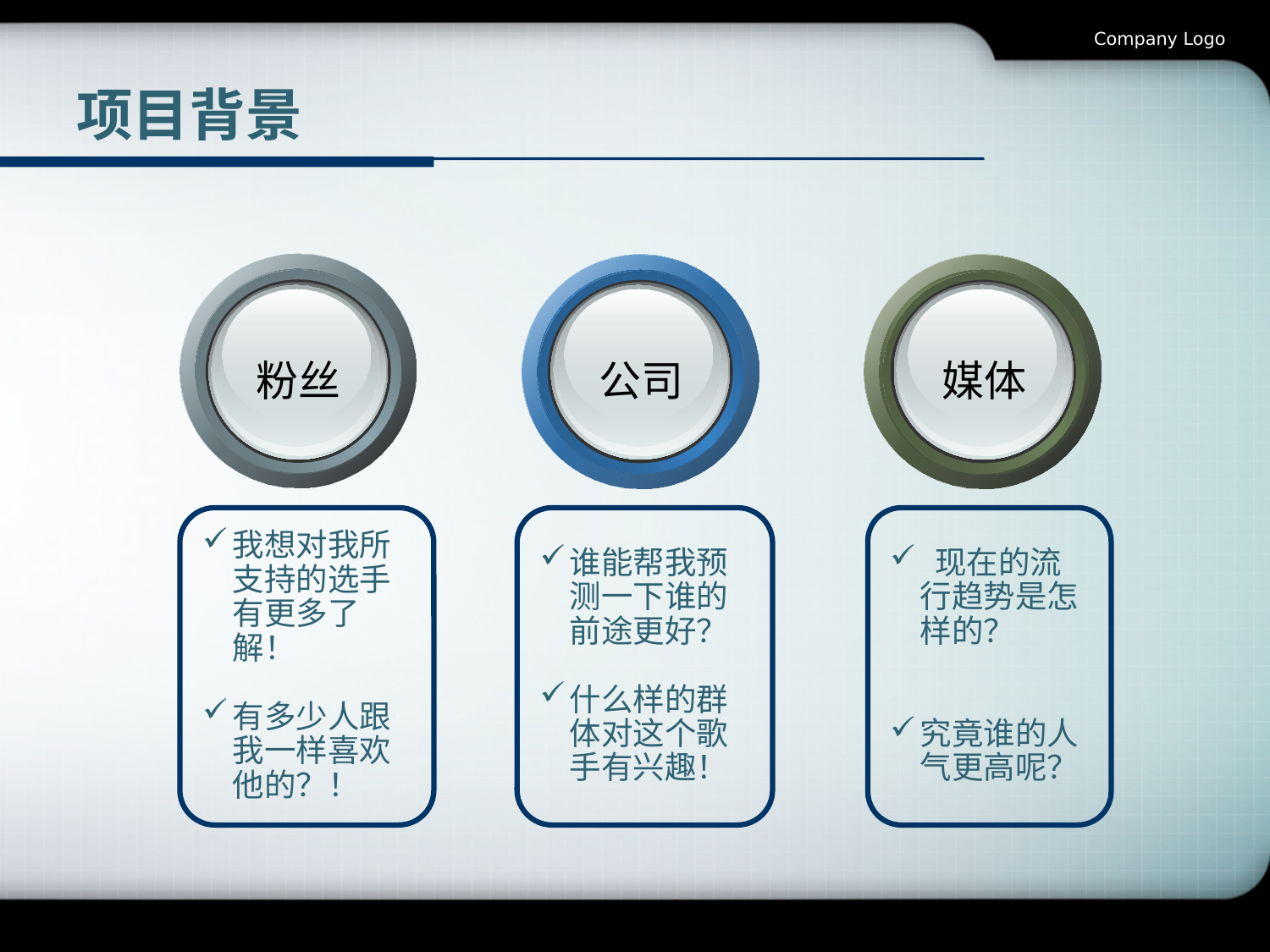

Company Logo
# 项目背景

粉丝
公司
媒体
我想对我所支持的选手有更多了解！

有多少人跟我一样喜欢他的？！
谁能帮我预测一下谁的前途更好？

什么样的群体对这个歌手有兴趣！
 现在的流行趋势是怎样的？

究竟谁的人气更高呢？